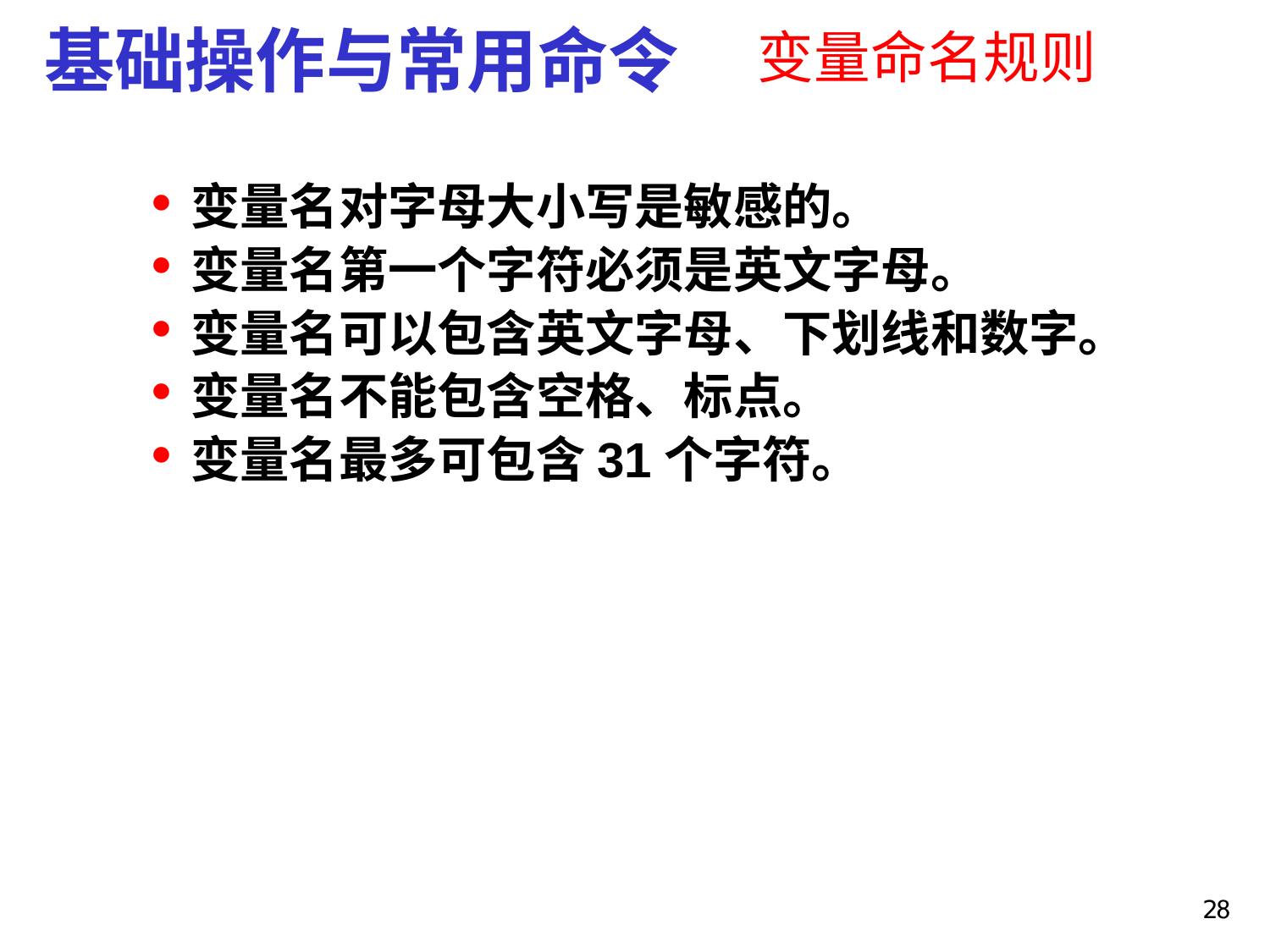

基础操作与常用命令
# 变量命名规则
变量名对字母大小写是敏感的。
变量名第一个字符必须是英文字母。
变量名可以包含英文字母、下划线和数字。
变量名不能包含空格、标点。
变量名最多可包含31个字符。
28